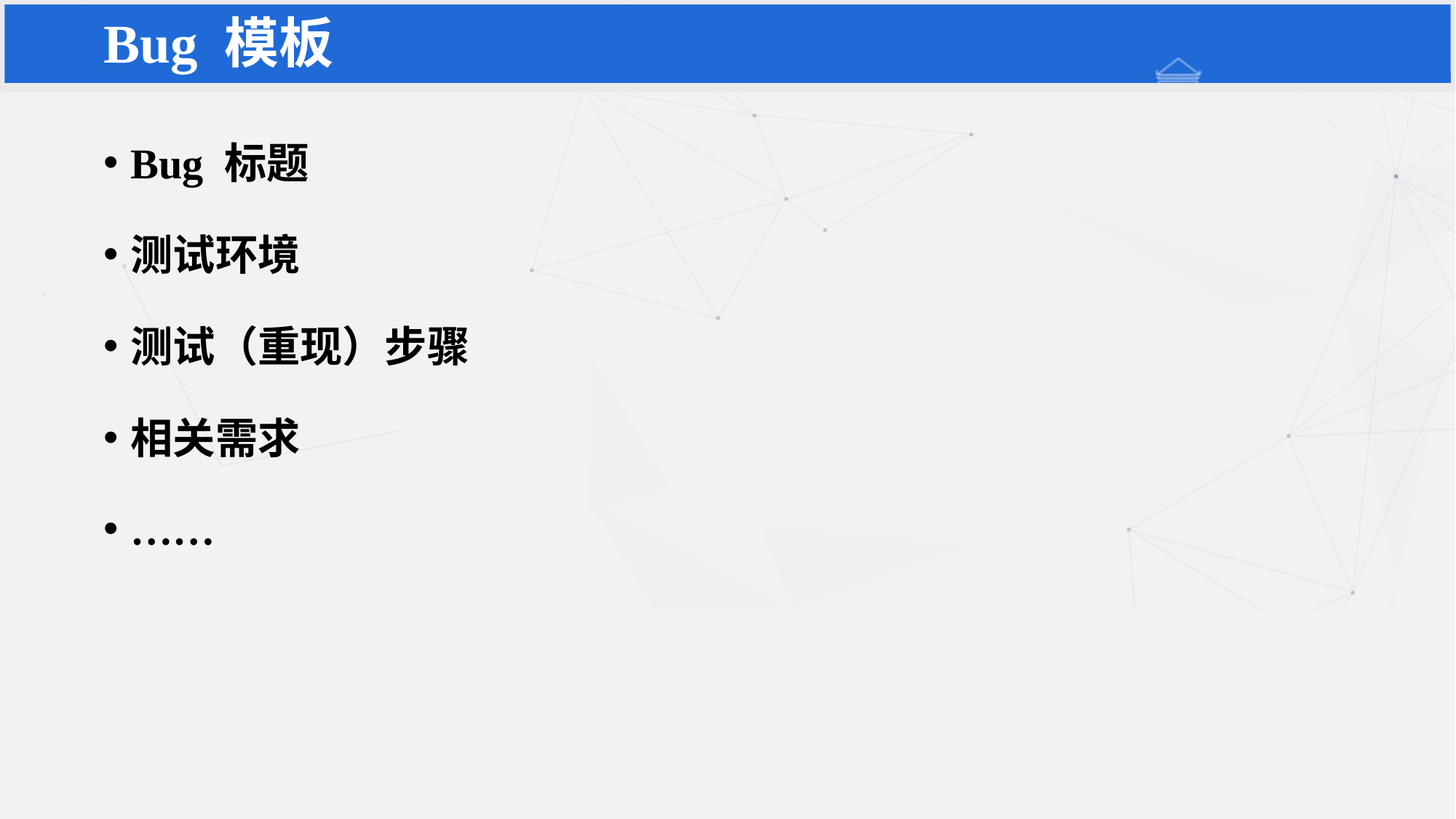

Bug 模板
Bug 标题
测试环境
测试（重现）步骤
相关需求
……